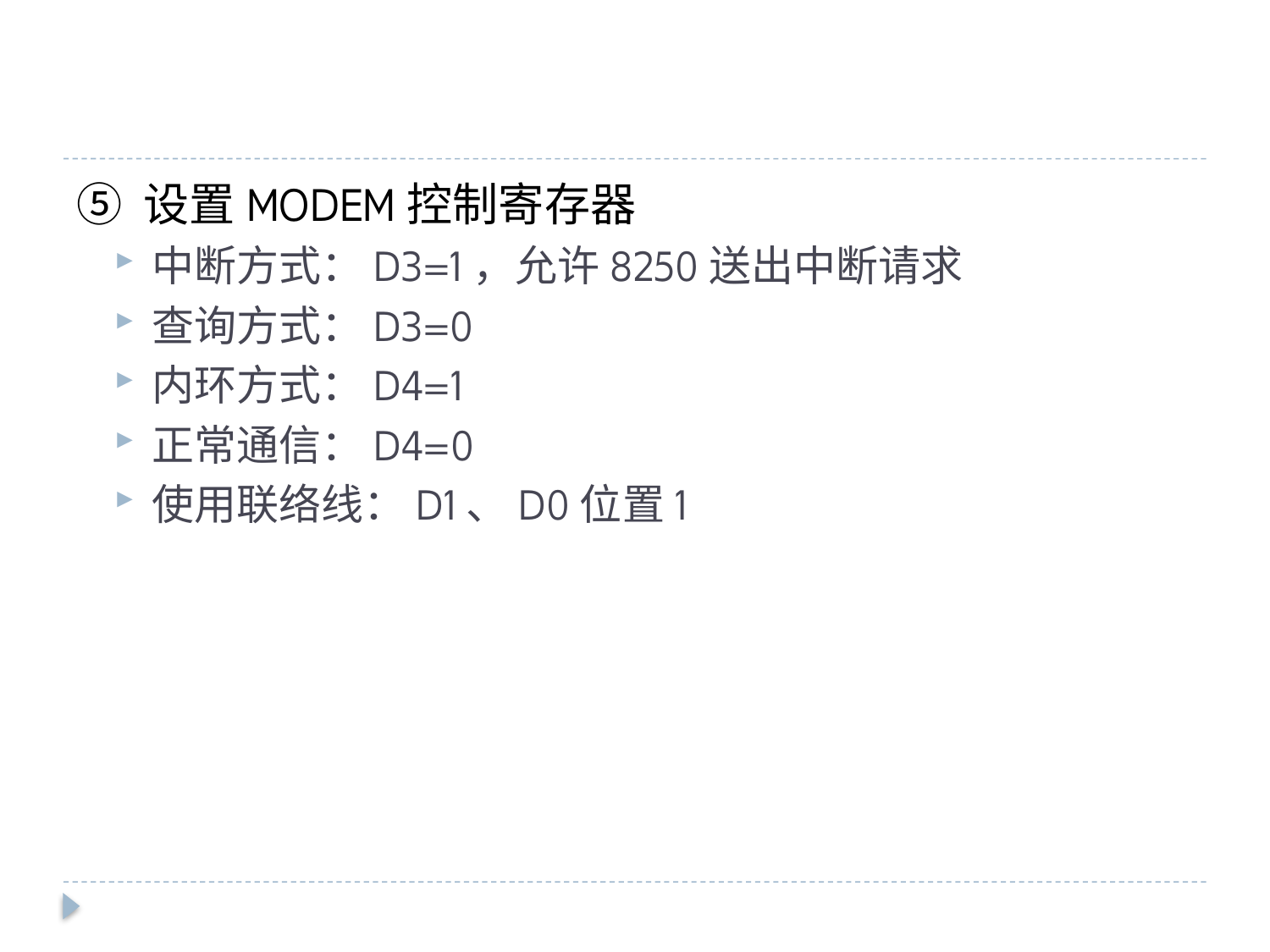

#
⑤ 设置MODEM控制寄存器
中断方式：D3=1，允许8250送出中断请求
查询方式：D3=0
内环方式：D4=1
正常通信：D4=0
使用联络线：D1、D0位置1